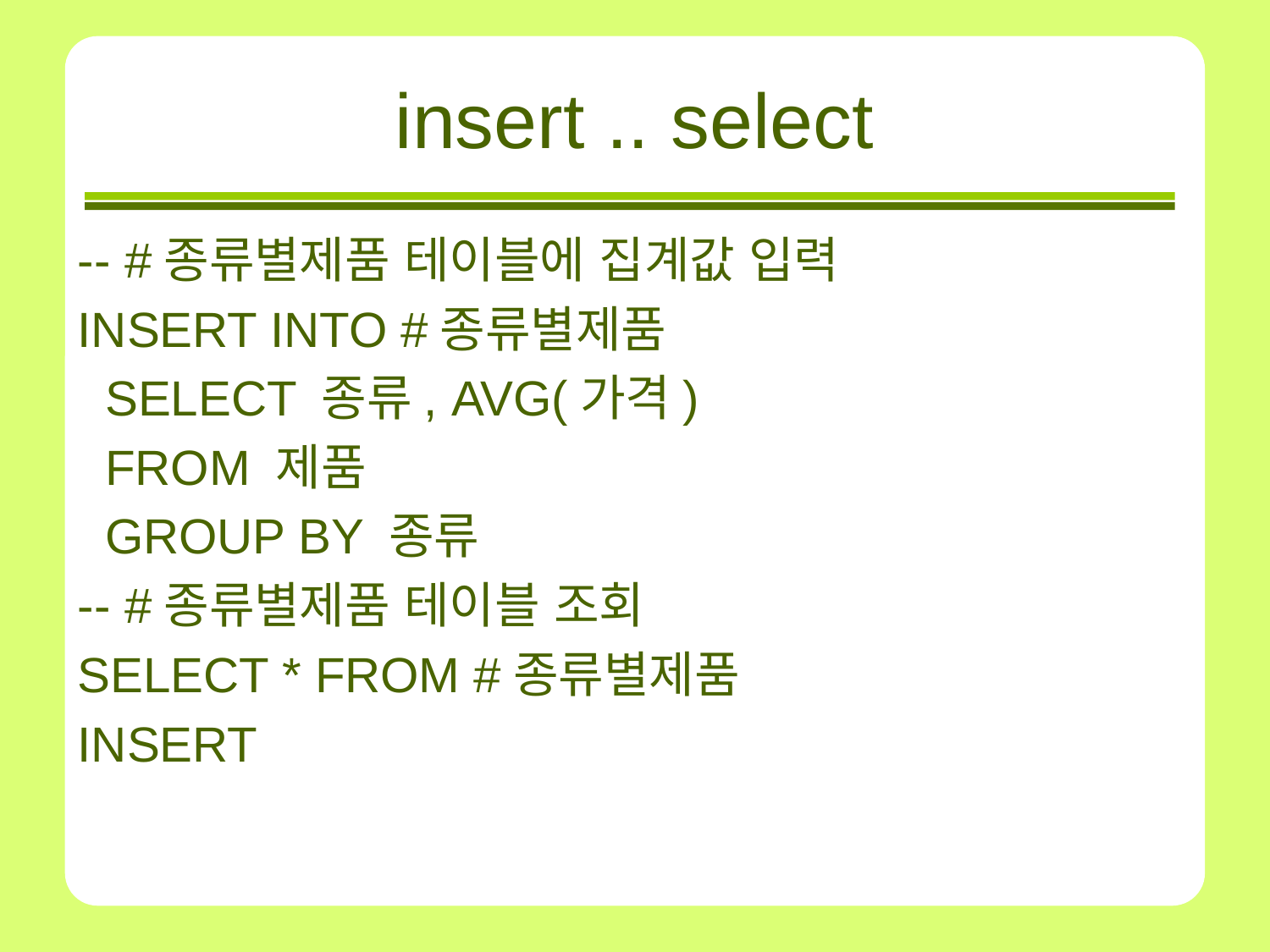

# insert .. select
-- #종류별제품 테이블에 집계값 입력
INSERT INTO #종류별제품
  SELECT 종류, AVG(가격)
  FROM 제품
  GROUP BY 종류
-- #종류별제품 테이블 조회
SELECT * FROM #종류별제품
INSERT